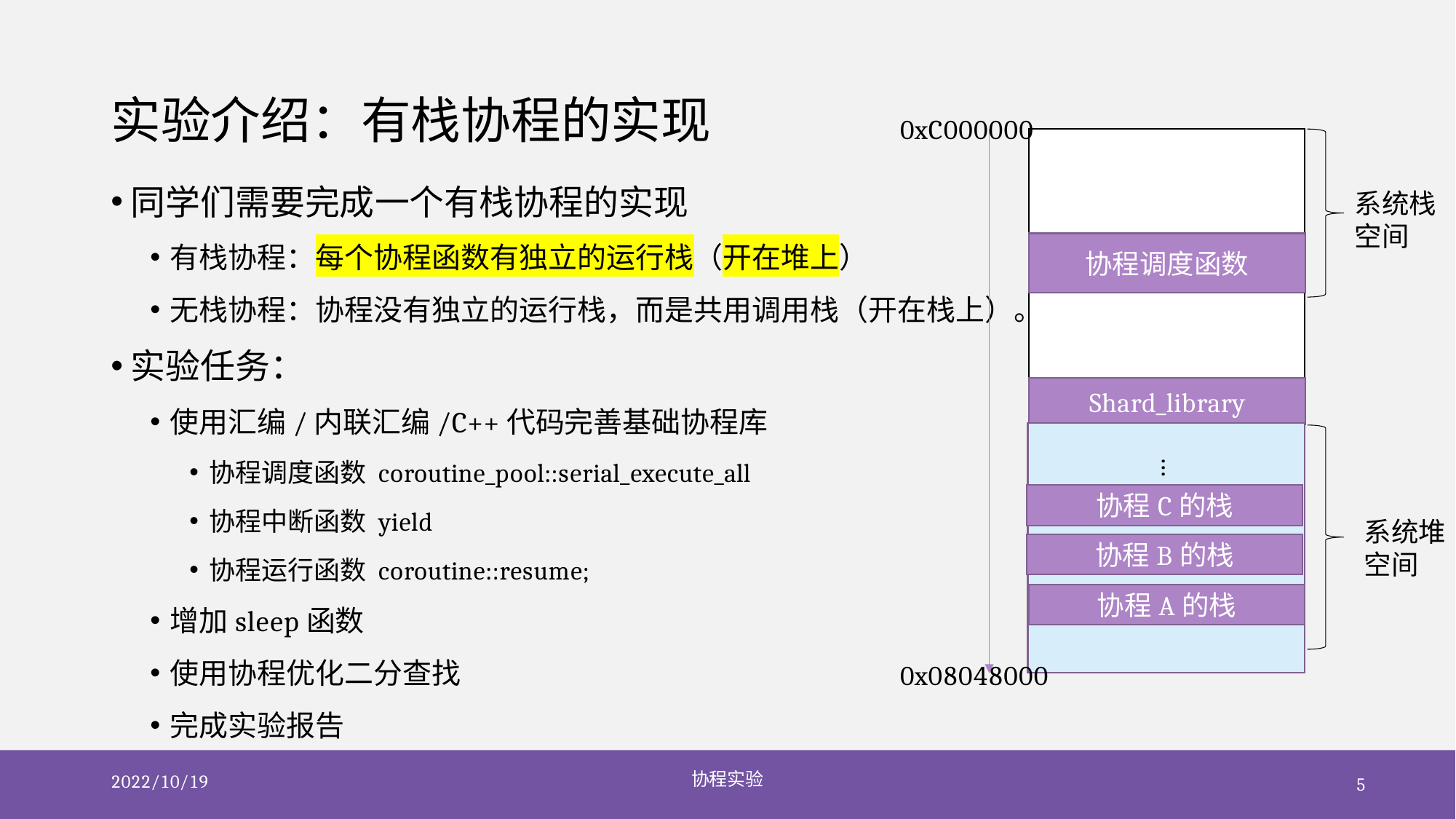

# 实验介绍：有栈协程的实现
0xC000000

同学们需要完成一个有栈协程的实现
有栈协程：每个协程函数有独立的运行栈（开在堆上）
无栈协程：协程没有独立的运行栈，而是共用调用栈（开在栈上）。
实验任务：
使用汇编/内联汇编/C++代码完善基础协程库
协程调度函数 coroutine_pool::serial_execute_all
协程中断函数 yield
协程运行函数 coroutine::resume;
增加sleep函数
使用协程优化二分查找
完成实验报告

系统栈空间
协程调度函数
Shard_library

…
协程C的栈
系统堆空间
协程B的栈
协程A的栈
0x08048000
2022/10/19
协程实验
5